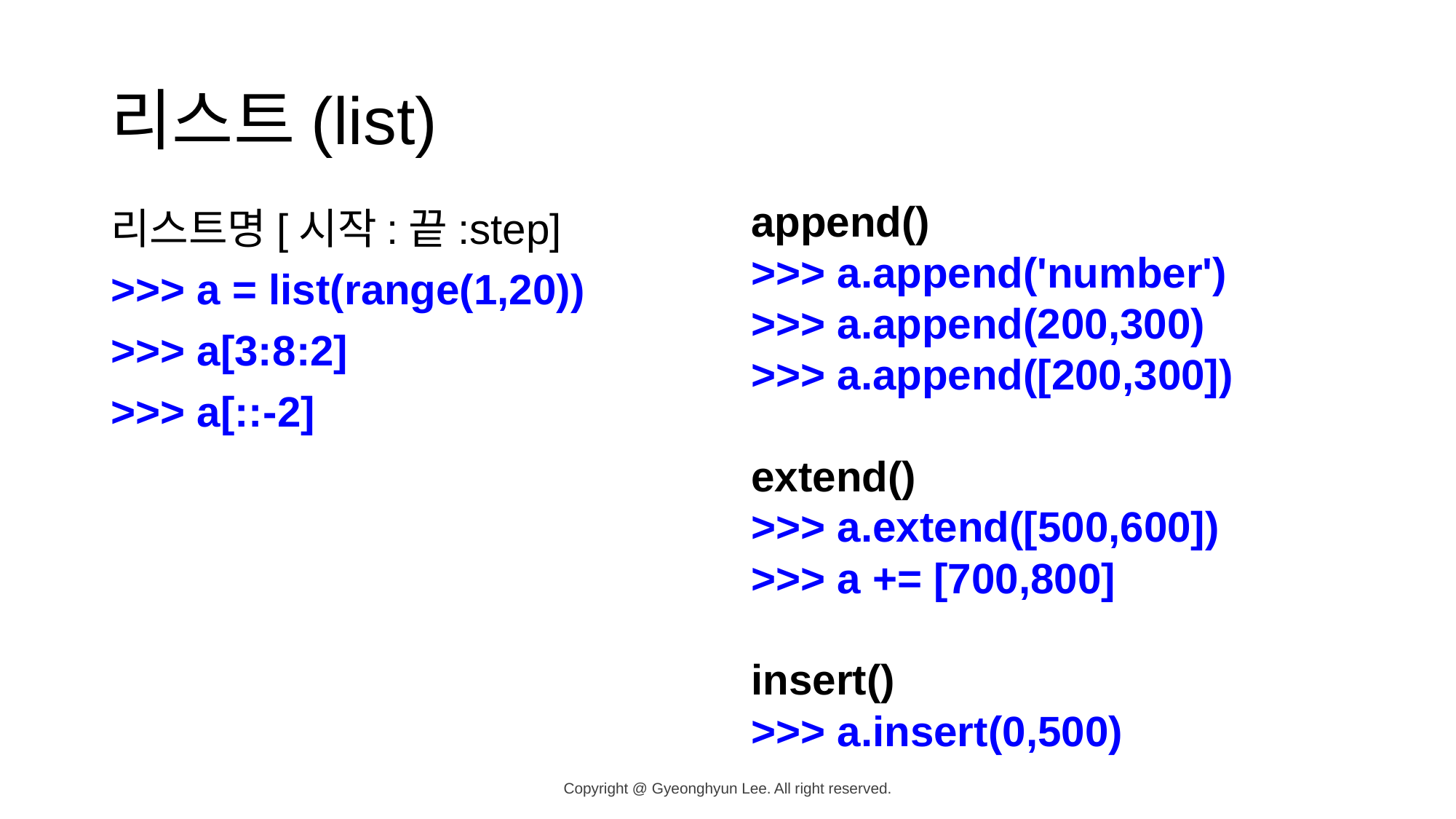

# 리스트(list)
append()
>>> a.append('number')
>>> a.append(200,300)
>>> a.append([200,300])

extend()
>>> a.extend([500,600])
>>> a += [700,800]

insert()
>>> a.insert(0,500)
리스트명[시작:끝:step]
>>> a = list(range(1,20))
>>> a[3:8:2]
>>> a[::-2]